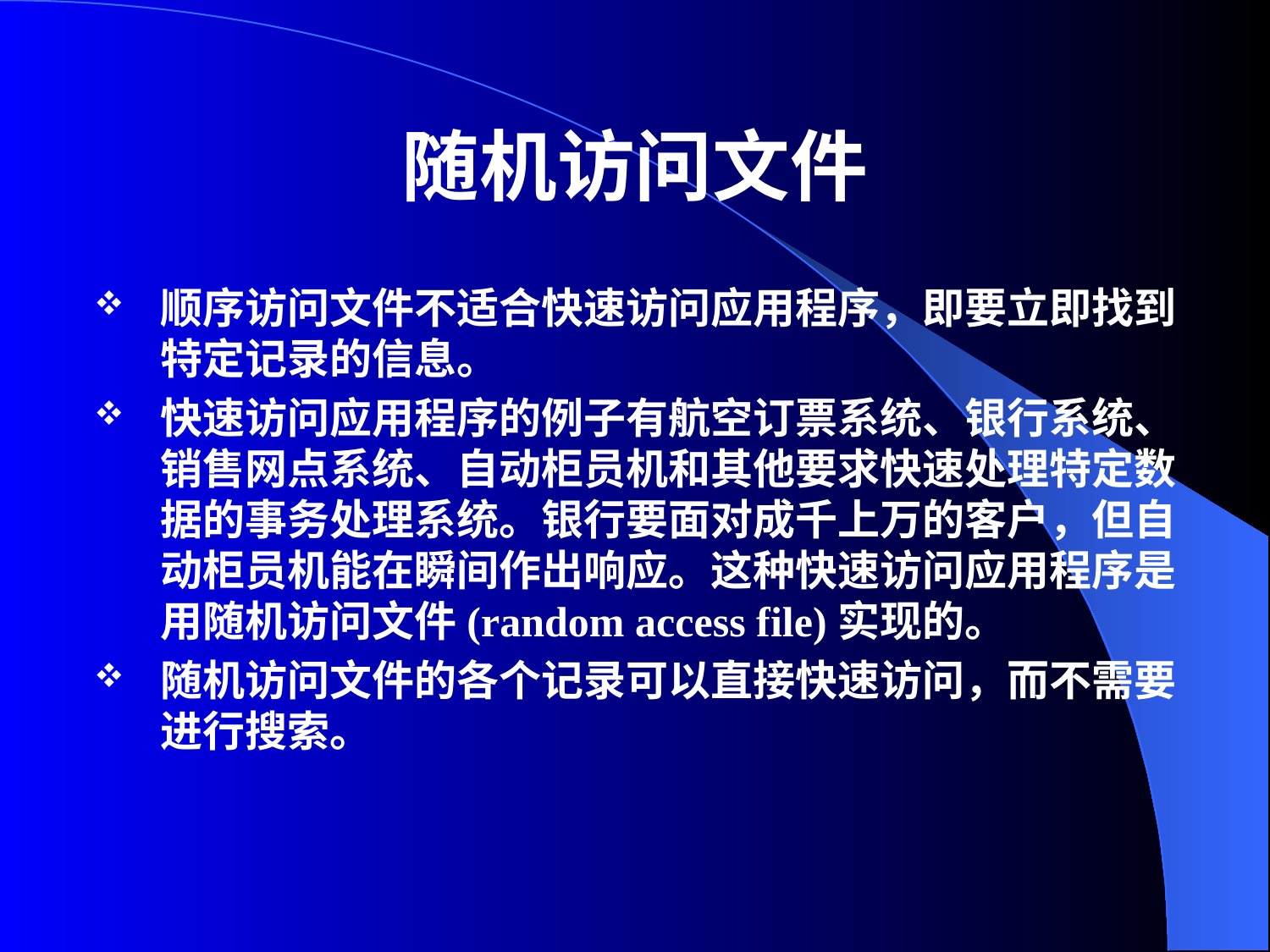

# 随机访问文件
顺序访问文件不适合快速访问应用程序，即要立即找到特定记录的信息。
快速访问应用程序的例子有航空订票系统、银行系统、销售网点系统、自动柜员机和其他要求快速处理特定数据的事务处理系统。银行要面对成千上万的客户，但自动柜员机能在瞬间作出响应。这种快速访问应用程序是用随机访问文件(random access file)实现的。
随机访问文件的各个记录可以直接快速访问，而不需要进行搜索。